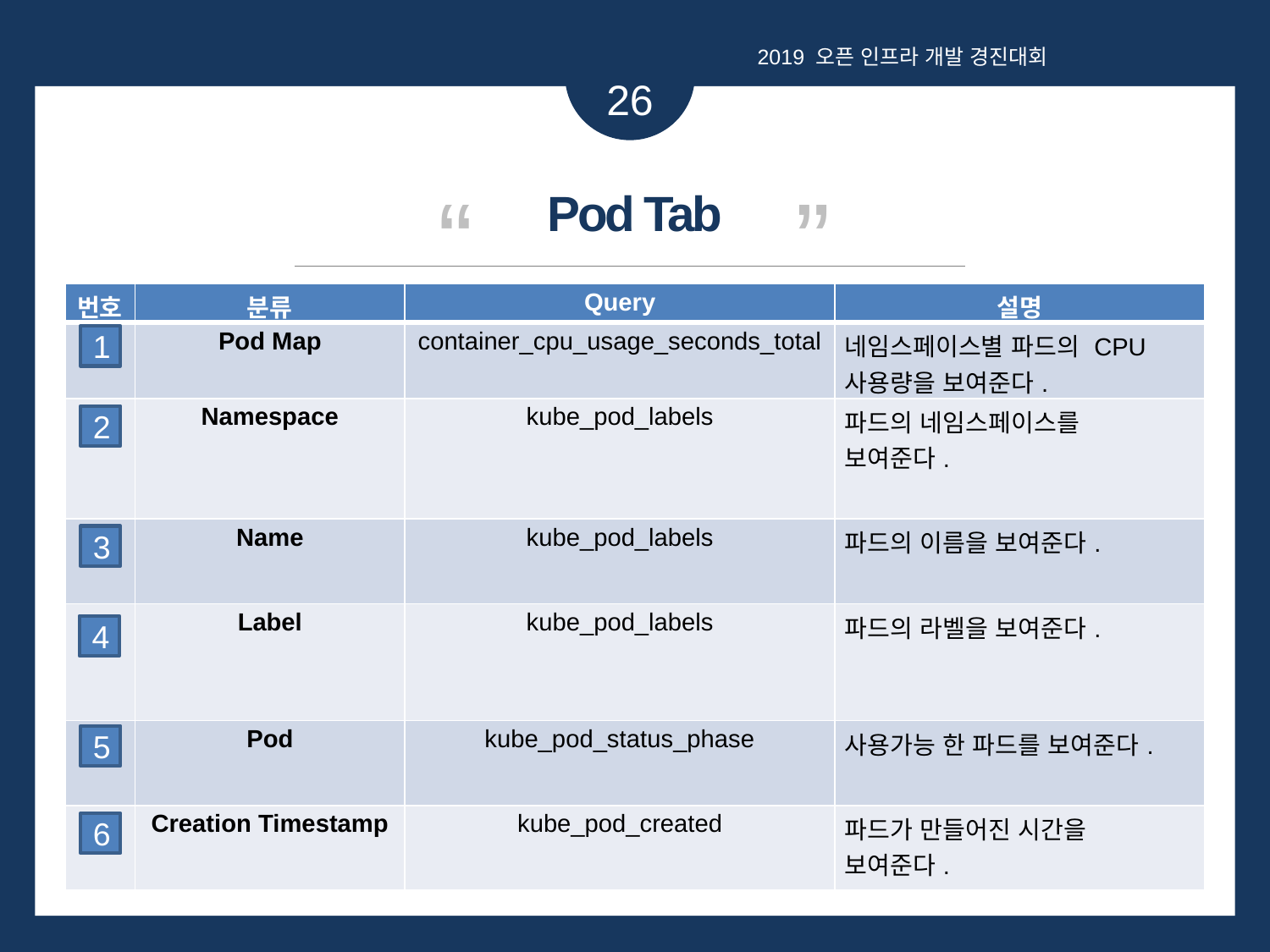

2019 오픈 인프라 개발 경진대회
26

“           ”
Pod Tab
| 번호 | 분류 | Query | 설명 |
| --- | --- | --- | --- |
| 1 | Pod Map | container\_cpu\_usage\_seconds\_total | 네임스페이스별 파드의 CPU 사용량을 보여준다. |
| 2 | Namespace | kube\_pod\_labels | 파드의 네임스페이스를 보여준다. |
| 3 | Name | kube\_pod\_labels | 파드의 이름을 보여준다. |
|  | Label | kube\_pod\_labels | 파드의 라벨을 보여준다. |
|  | Pod | kube\_pod\_status\_phase | 사용가능 한 파드를 보여준다. |
|  | Creation Timestamp | kube\_pod\_created | 파드가 만들어진 시간을 보여준다. |
1
2
3
4
5
6